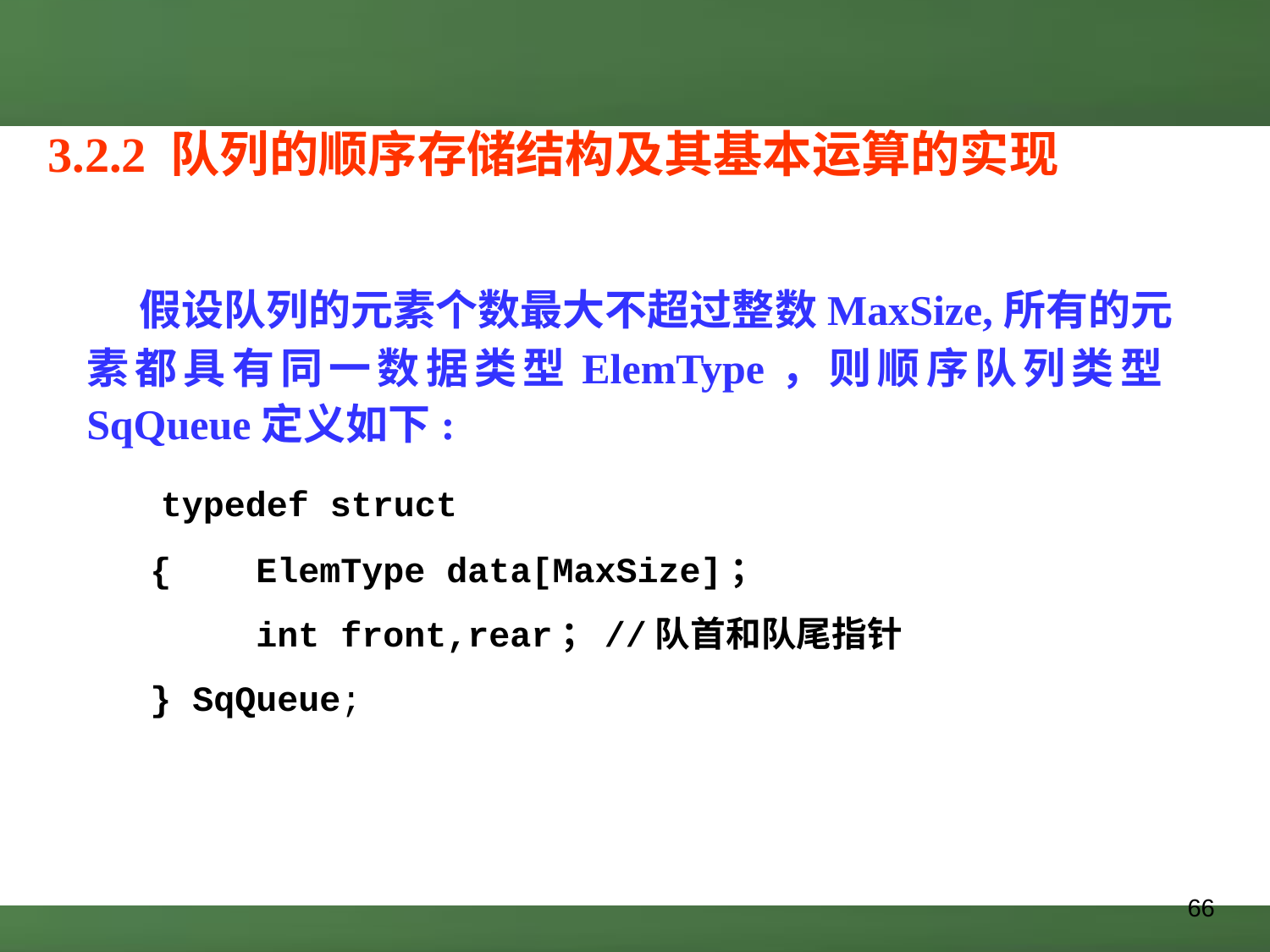

3.2.2 队列的顺序存储结构及其基本运算的实现
   假设队列的元素个数最大不超过整数MaxSize,所有的元素都具有同一数据类型ElemType，则顺序队列类型SqQueue定义如下:
       typedef struct
   {	  ElemType data[MaxSize]；
     	  int front,rear；//队首和队尾指针
   } SqQueue;
66